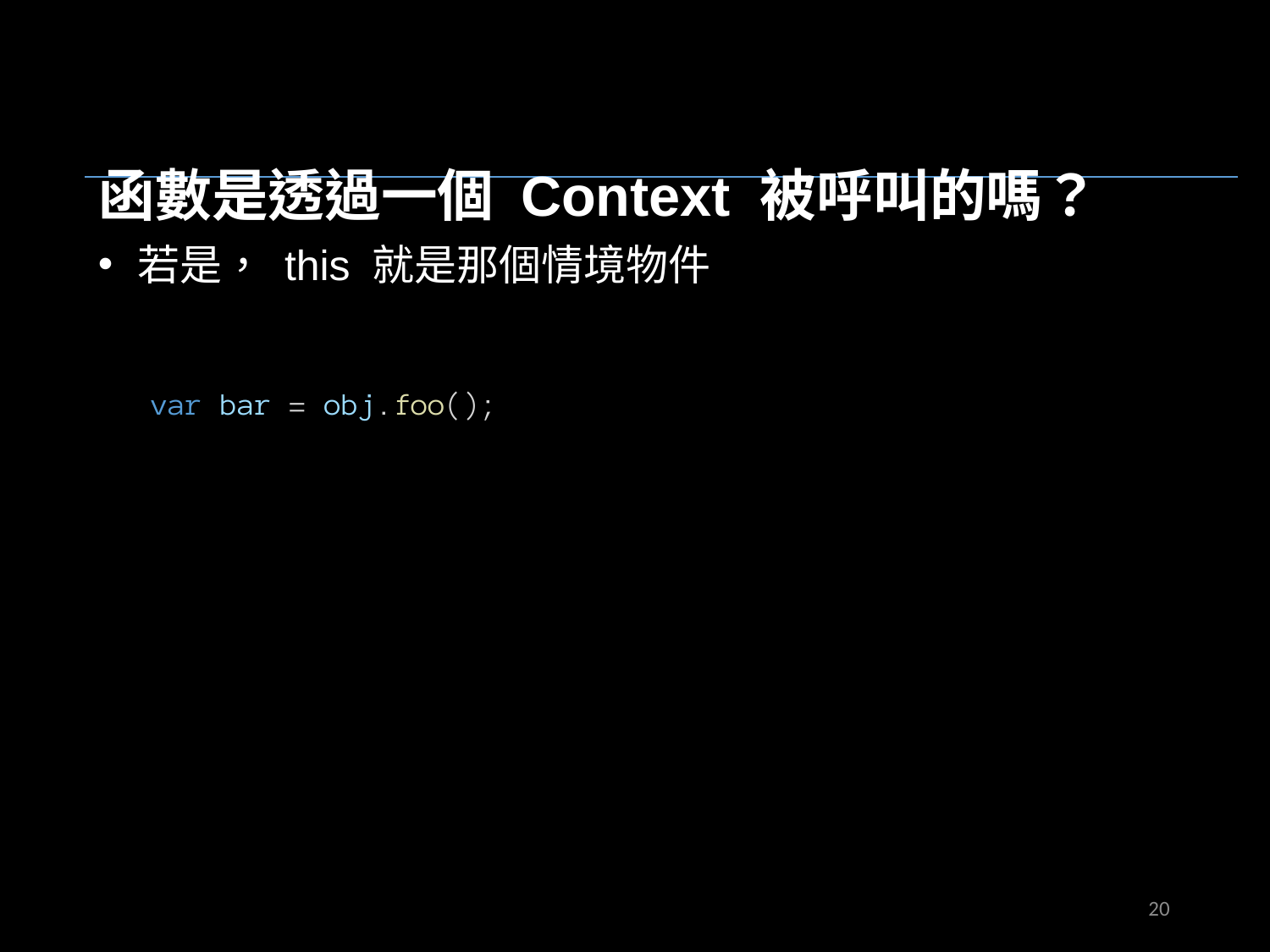

函數是透過一個 Context 被呼叫的嗎？
若是， this 就是那個情境物件
var bar = obj.foo();

20